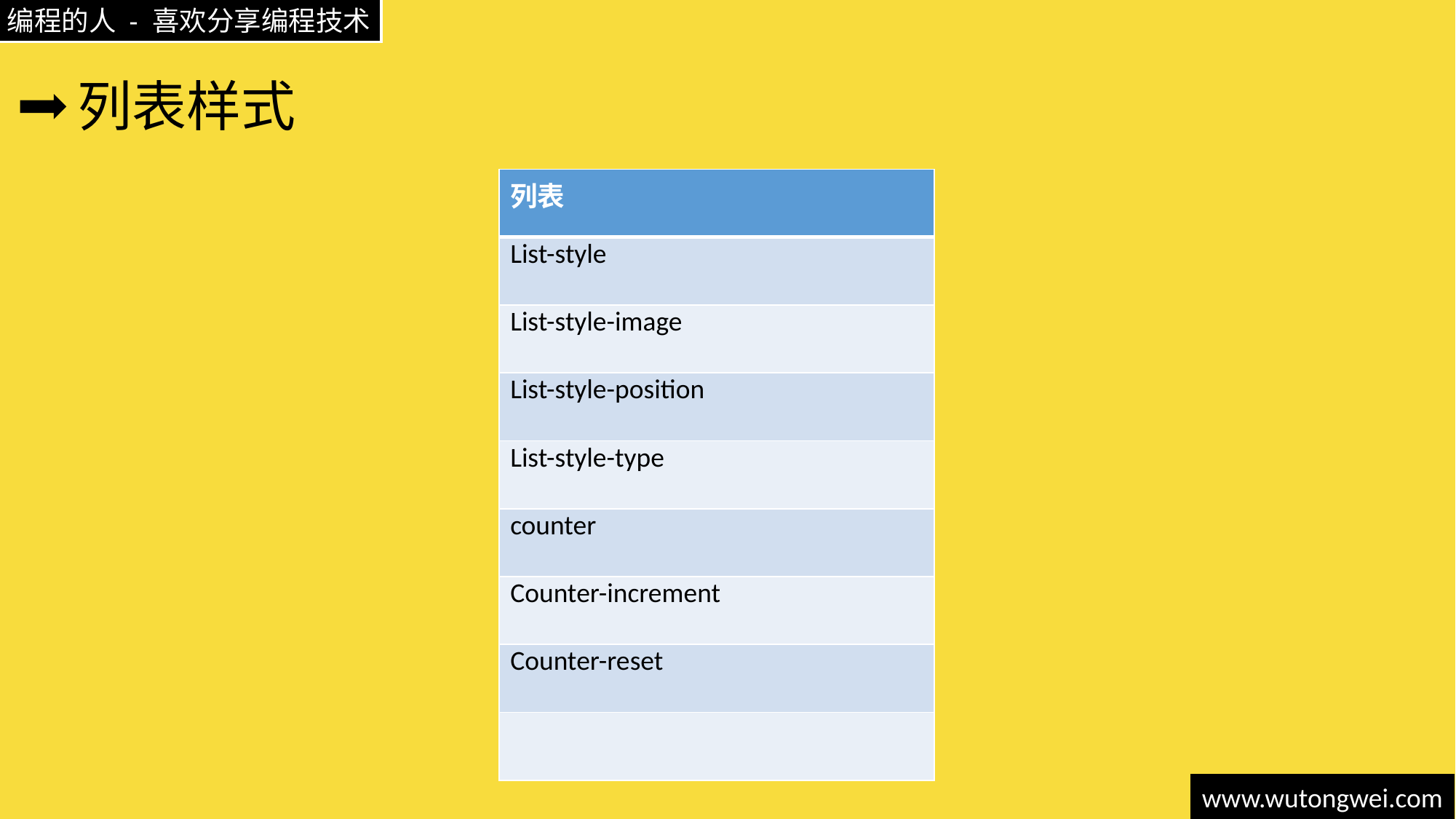

# 列表样式
| 列表 |
| --- |
| List-style |
| List-style-image |
| List-style-position |
| List-style-type |
| counter |
| Counter-increment |
| Counter-reset |
|  |